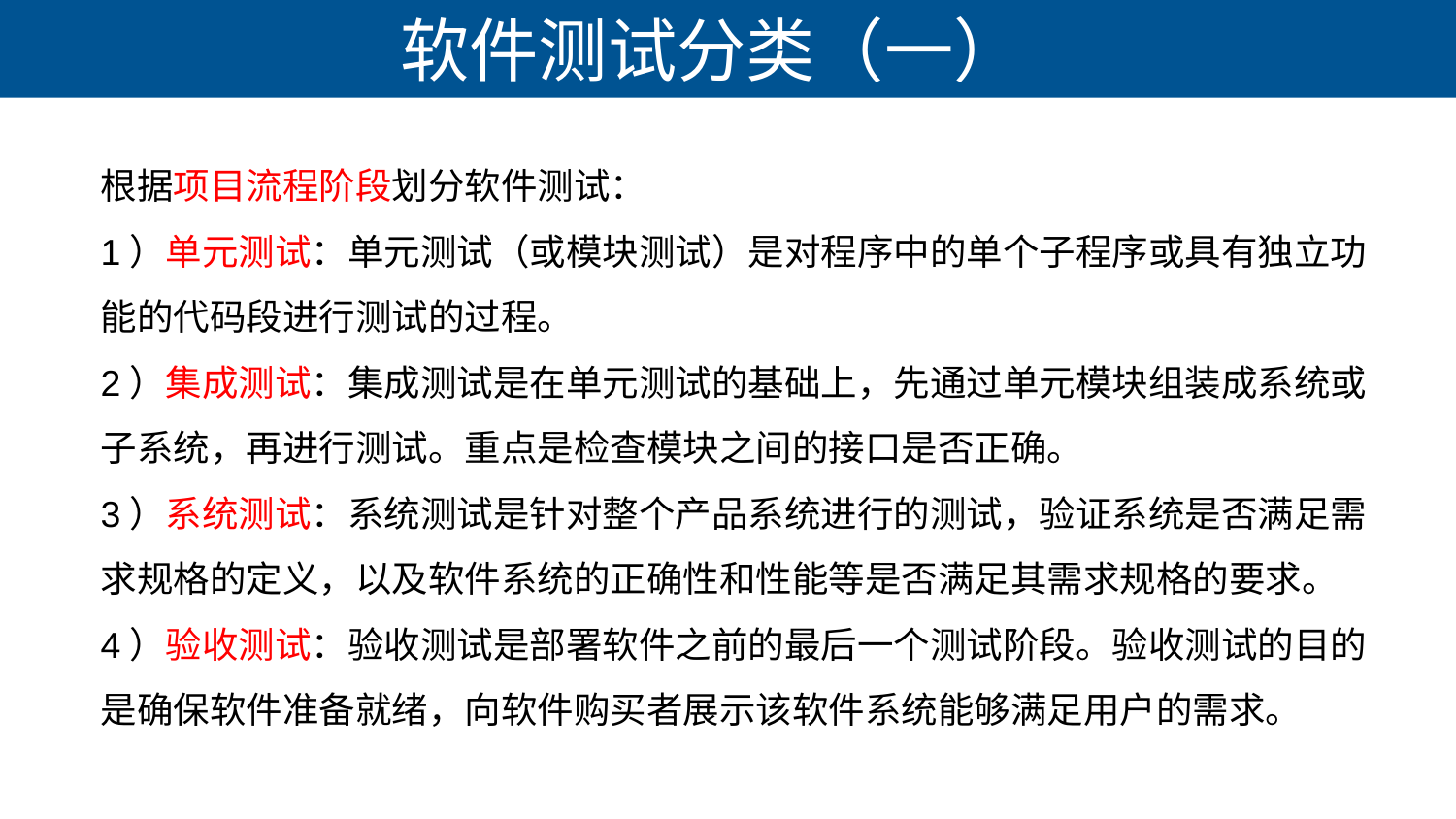

# 软件测试分类（一）
根据项目流程阶段划分软件测试：
1）单元测试：单元测试（或模块测试）是对程序中的单个子程序或具有独立功能的代码段进行测试的过程。
2）集成测试：集成测试是在单元测试的基础上，先通过单元模块组装成系统或子系统，再进行测试。重点是检查模块之间的接口是否正确。
3）系统测试：系统测试是针对整个产品系统进行的测试，验证系统是否满足需求规格的定义，以及软件系统的正确性和性能等是否满足其需求规格的要求。
4）验收测试：验收测试是部署软件之前的最后一个测试阶段。验收测试的目的是确保软件准备就绪，向软件购买者展示该软件系统能够满足用户的需求。